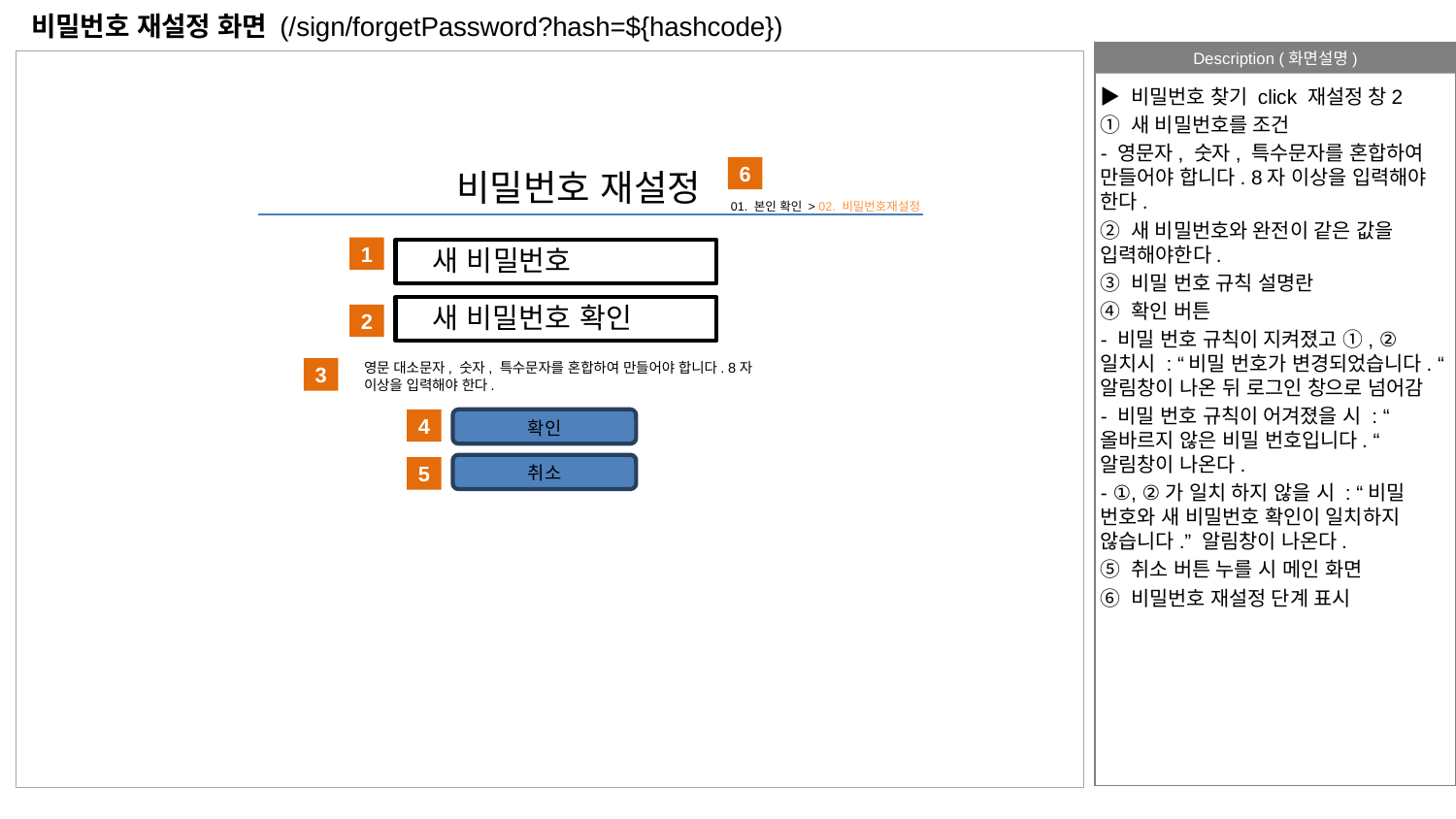

# 비밀번호 재설정 화면 (/sign/forgetPassword?hash=${hashcode})

▶ 비밀번호 찾기 click 재설정 창2
① 새 비밀번호를 조건
- 영문자, 숫자, 특수문자를 혼합하여 만들어야 합니다. 8자 이상을 입력해야 한다.
② 새 비밀번호와 완전이 같은 값을 입력해야한다.
③ 비밀 번호 규칙 설명란
④ 확인 버튼
- 비밀 번호 규칙이 지켜졌고 ①, ② 일치시 : “비밀 번호가 변경되었습니다. “ 알림창이 나온 뒤 로그인 창으로 넘어감
- 비밀 번호 규칙이 어겨졌을 시 : “올바르지 않은 비밀 번호입니다. “ 알림창이 나온다.
- ①, ②가 일치 하지 않을 시 : “비밀 번호와 새 비밀번호 확인이 일치하지 않습니다.” 알림창이 나온다.
⑤ 취소 버튼 누를 시 메인 화면
⑥ 비밀번호 재설정 단계 표시
6
비밀번호 재설정
01. 본인 확인 > 02. 비밀번호재설정
새 비밀번호
1

새 비밀번호 확인

2
영문 대소문자, 숫자, 특수문자를 혼합하여 만들어야 합니다. 8자 이상을 입력해야 한다.
3
4

확인

취소
5